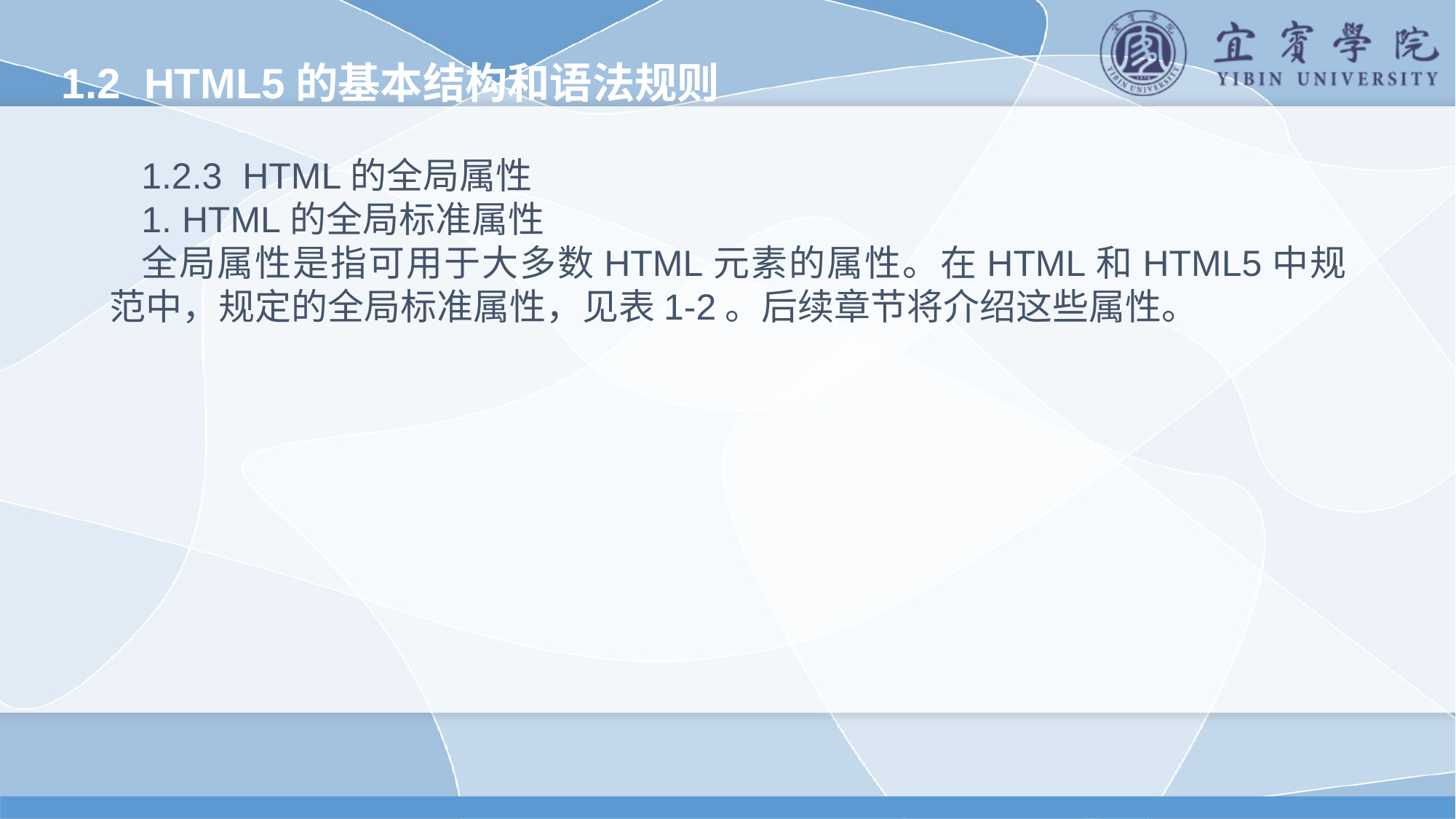

1.2  HTML5的基本结构和语法规则
1.2.3  HTML的全局属性
1. HTML的全局标准属性
全局属性是指可用于大多数HTML元素的属性。在HTML和HTML5中规范中，规定的全局标准属性，见表1-2。后续章节将介绍这些属性。